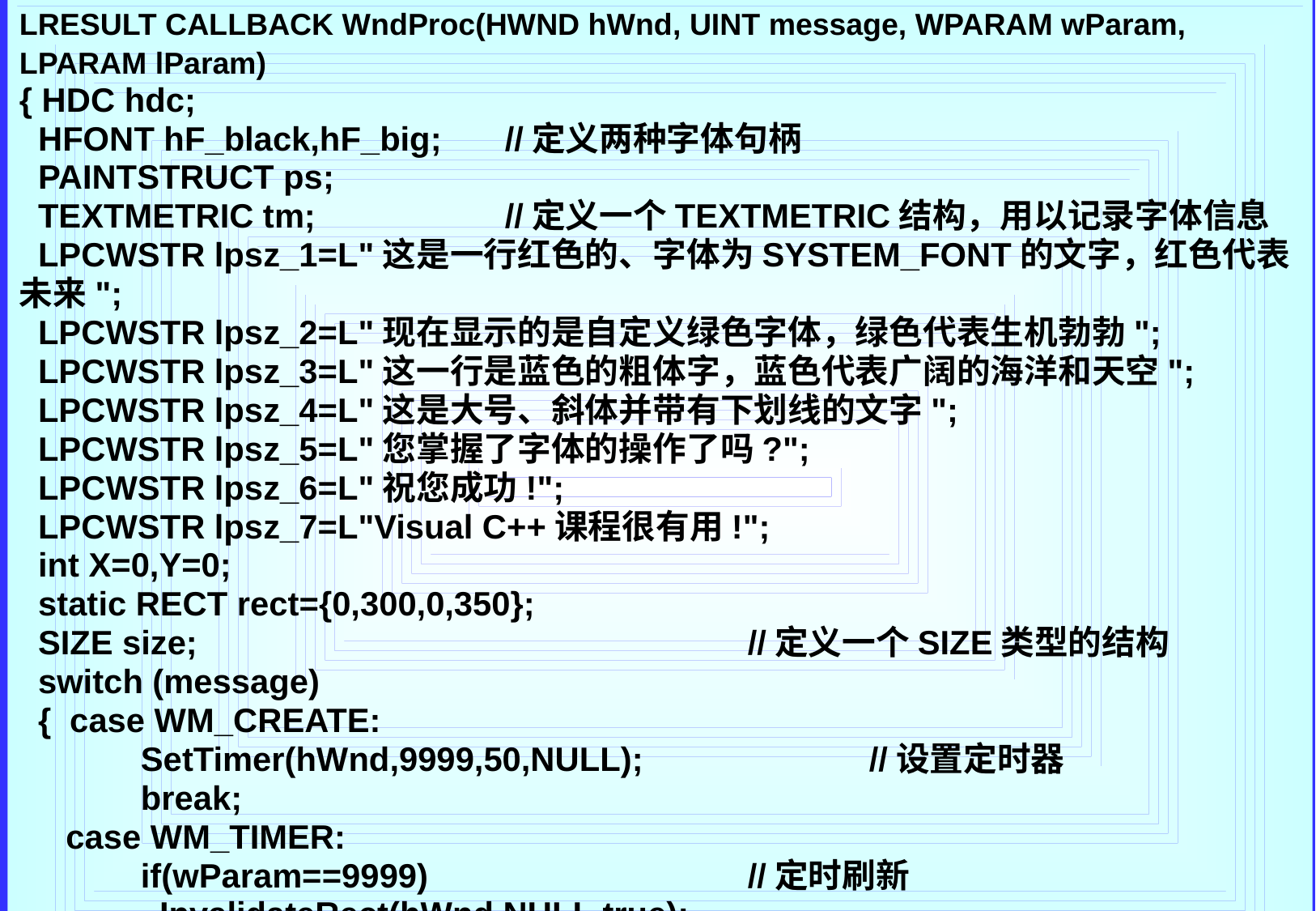

LRESULT CALLBACK WndProc(HWND hWnd, UINT message, WPARAM wParam, LPARAM lParam)
{ HDC hdc;
  HFONT hF_black,hF_big;	//定义两种字体句柄
  PAINTSTRUCT ps;
  TEXTMETRIC tm;		//定义一个TEXTMETRIC结构，用以记录字体信息
  LPCWSTR lpsz_1=L"这是一行红色的、字体为SYSTEM_FONT的文字，红色代表未来";
  LPCWSTR lpsz_2=L"现在显示的是自定义绿色字体，绿色代表生机勃勃";
  LPCWSTR lpsz_3=L"这一行是蓝色的粗体字，蓝色代表广阔的海洋和天空";
  LPCWSTR lpsz_4=L"这是大号、斜体并带有下划线的文字";
  LPCWSTR lpsz_5=L"您掌握了字体的操作了吗?";
  LPCWSTR lpsz_6=L"祝您成功!";
  LPCWSTR lpsz_7=L"Visual C++课程很有用!";
  int X=0,Y=0;
  static RECT rect={0,300,0,350};
  SIZE size;					//定义一个SIZE类型的结构
  switch (message)
  {  case WM_CREATE:
	SetTimer(hWnd,9999,50,NULL);		//设置定时器
	break;
     case WM_TIMER:
	if(wParam==9999)     			//定时刷新
	  InvalidateRect(hWnd,NULL,true);
	break;
24